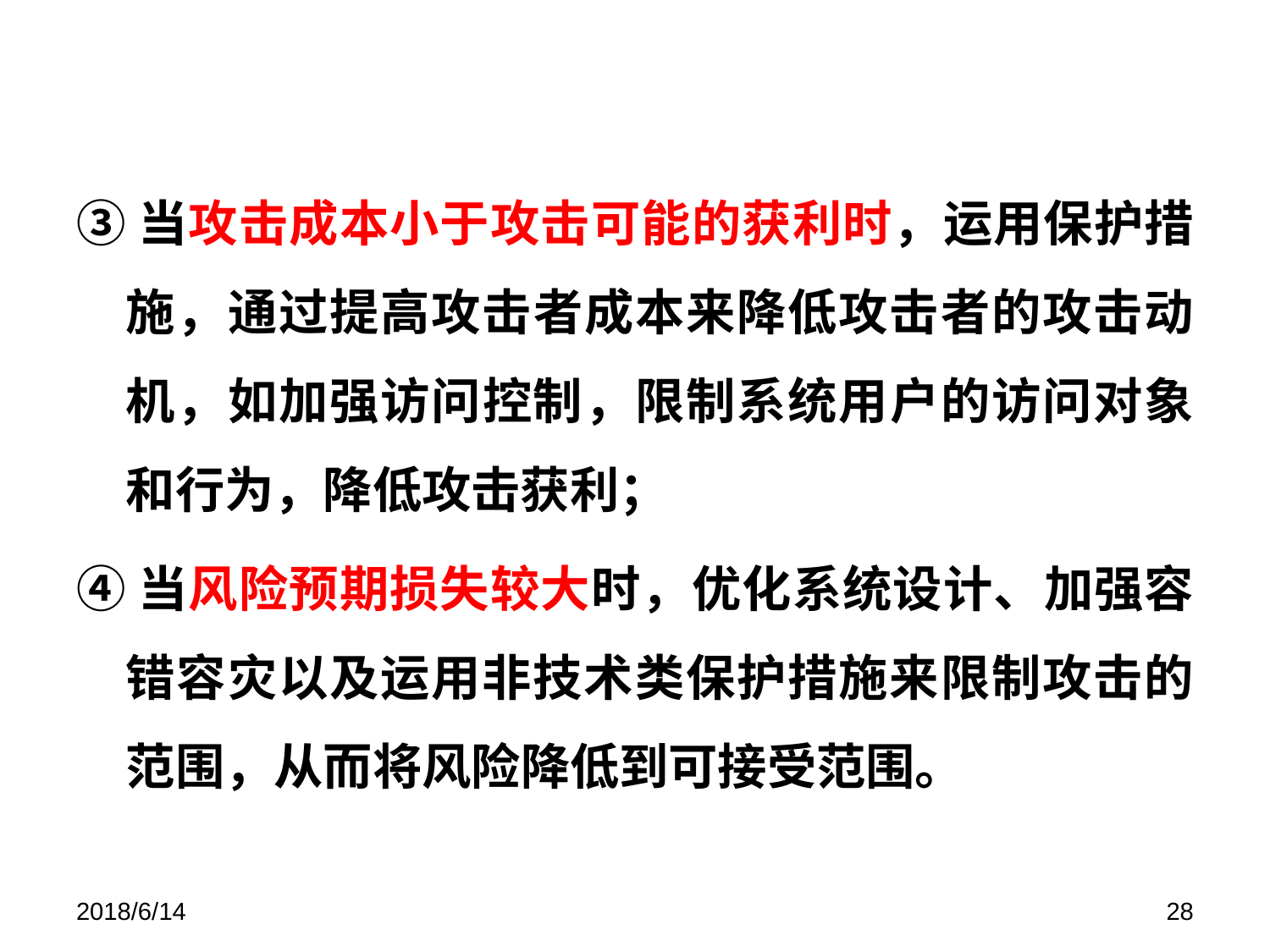

#
③当攻击成本小于攻击可能的获利时，运用保护措施，通过提高攻击者成本来降低攻击者的攻击动机，如加强访问控制，限制系统用户的访问对象和行为，降低攻击获利；
④当风险预期损失较大时，优化系统设计、加强容错容灾以及运用非技术类保护措施来限制攻击的范围，从而将风险降低到可接受范围。

2018/6/14
28